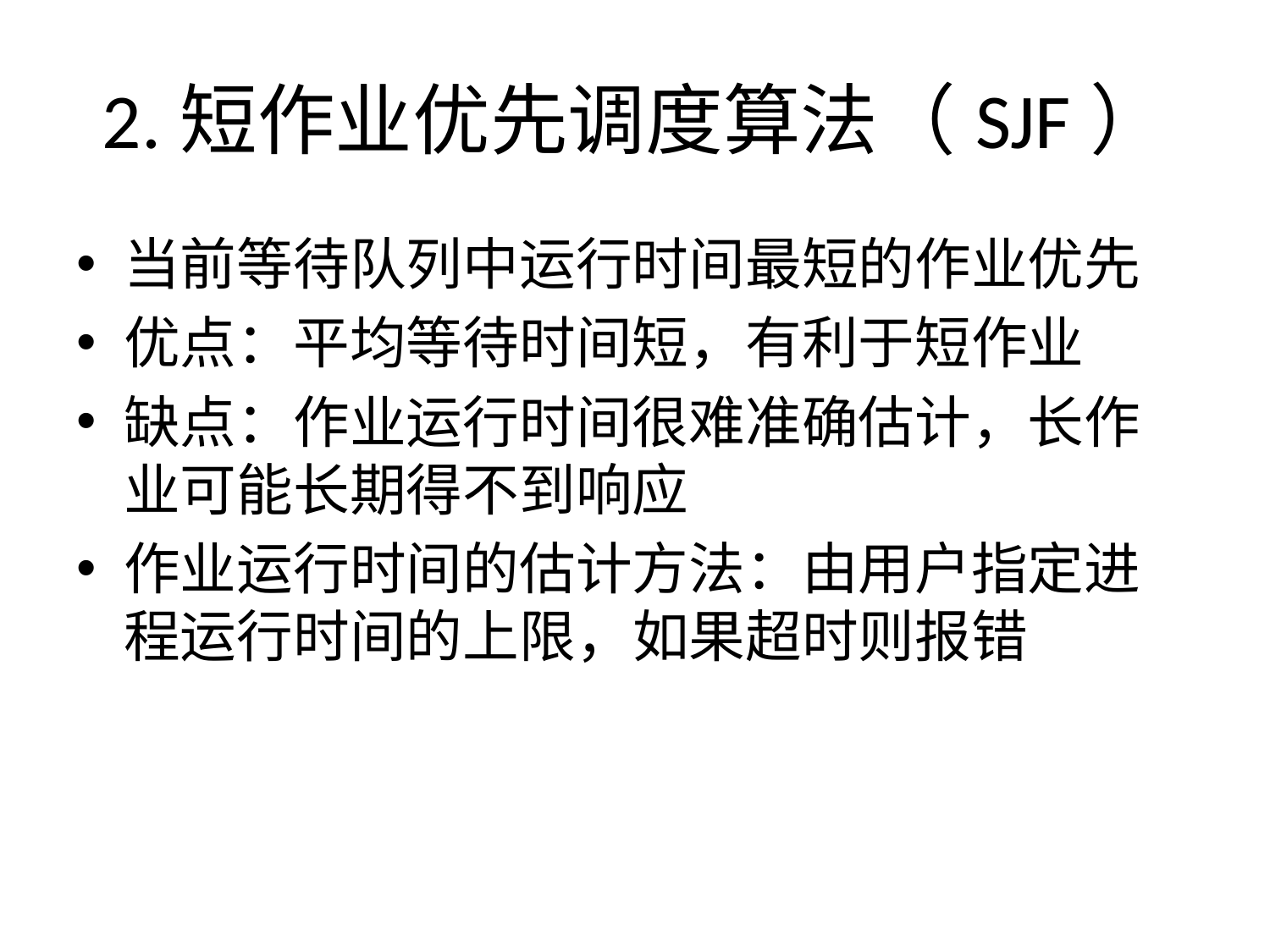

# 2.短作业优先调度算法（SJF）
当前等待队列中运行时间最短的作业优先
优点：平均等待时间短，有利于短作业
缺点：作业运行时间很难准确估计，长作业可能长期得不到响应
作业运行时间的估计方法：由用户指定进程运行时间的上限，如果超时则报错